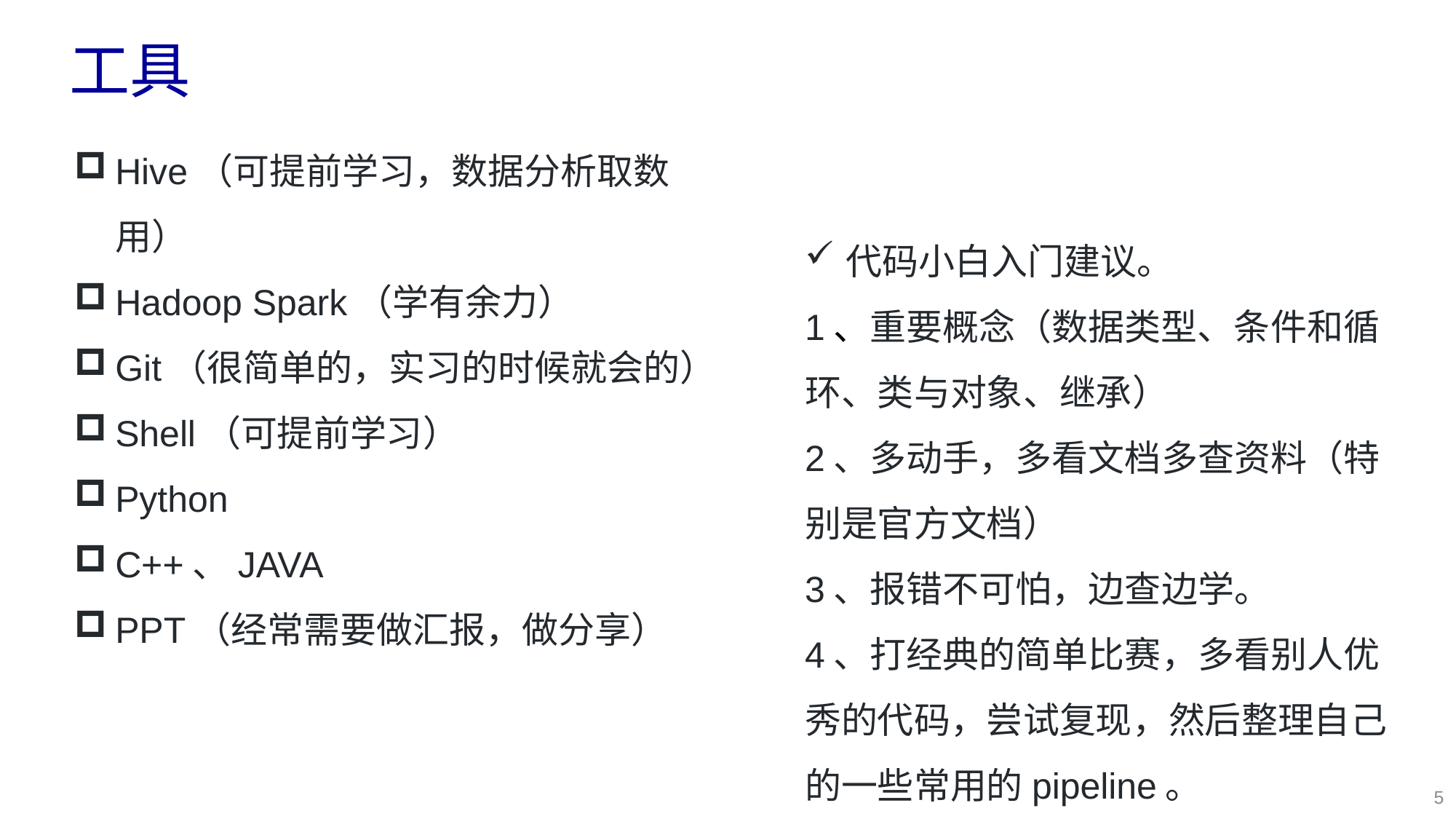

工具
Hive（可提前学习，数据分析取数用）
Hadoop Spark（学有余力）
Git（很简单的，实习的时候就会的）
Shell（可提前学习）
Python
C++、JAVA
PPT（经常需要做汇报，做分享）

代码小白入门建议。
1、重要概念（数据类型、条件和循环、类与对象、继承）
2、多动手，多看文档多查资料（特别是官方文档）
3、报错不可怕，边查边学。
4、打经典的简单比赛，多看别人优秀的代码，尝试复现，然后整理自己的一些常用的pipeline。

5